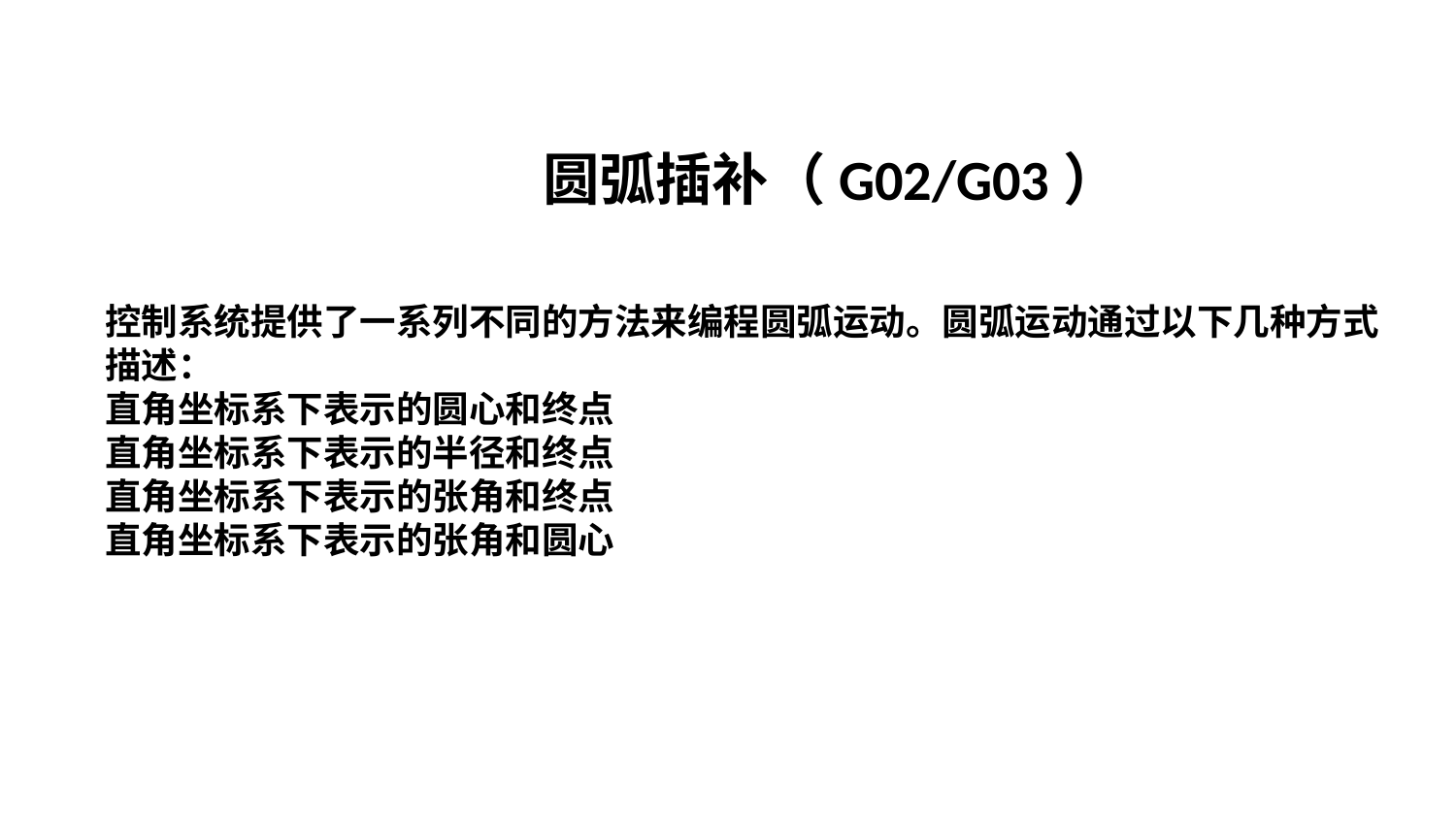

圆弧插补（G02/G03）

控制系统提供了一系列不同的方法来编程圆弧运动。圆弧运动通过以下几种方式描述：
直角坐标系下表示的圆心和终点
直角坐标系下表示的半径和终点
直角坐标系下表示的张角和终点
直角坐标系下表示的张角和圆心